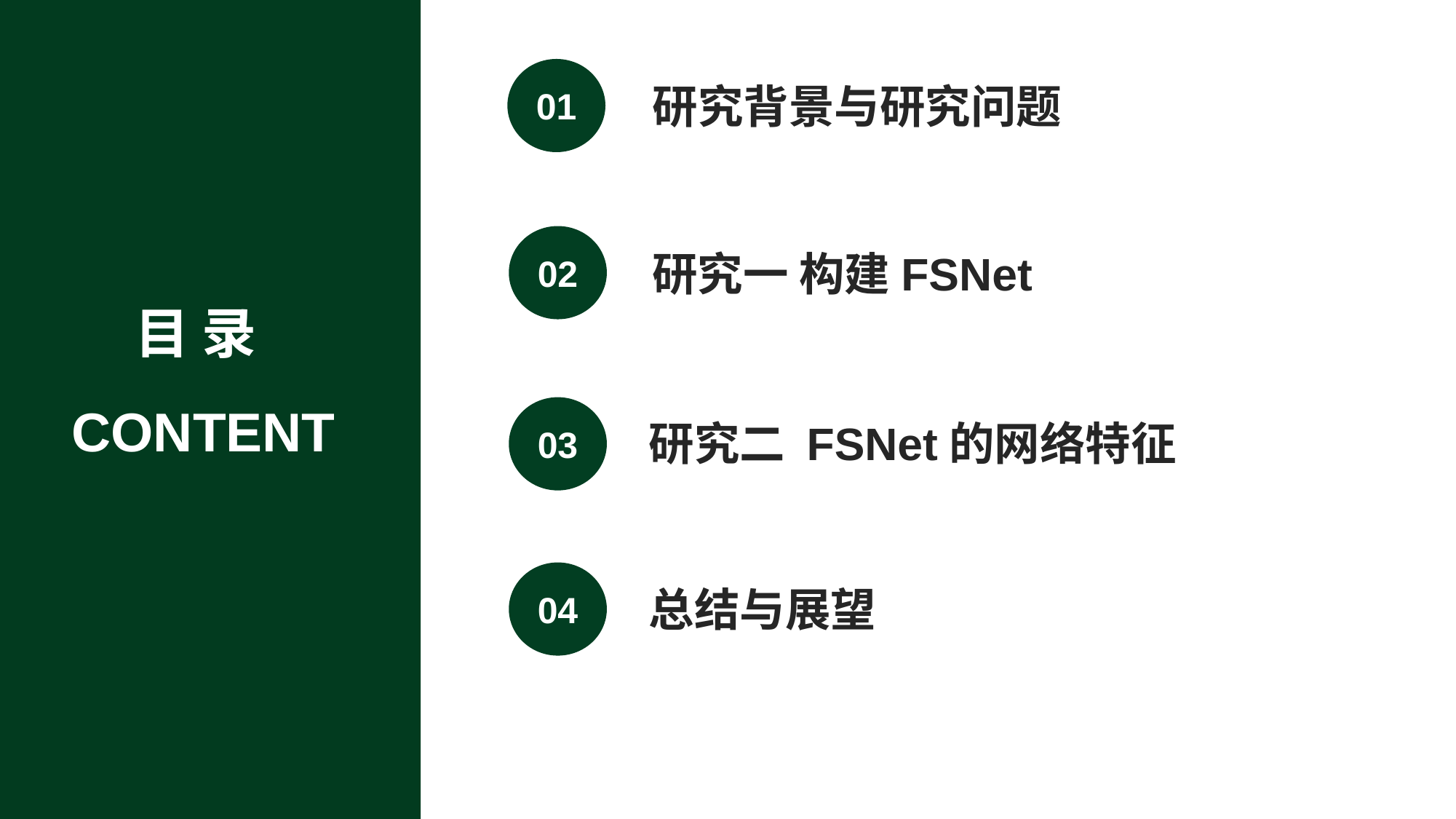

01
研究背景与研究问题
02
研究一 构建FSNet
目 录
 CONTENT
03
研究二 FSNet的网络特征
04
总结与展望